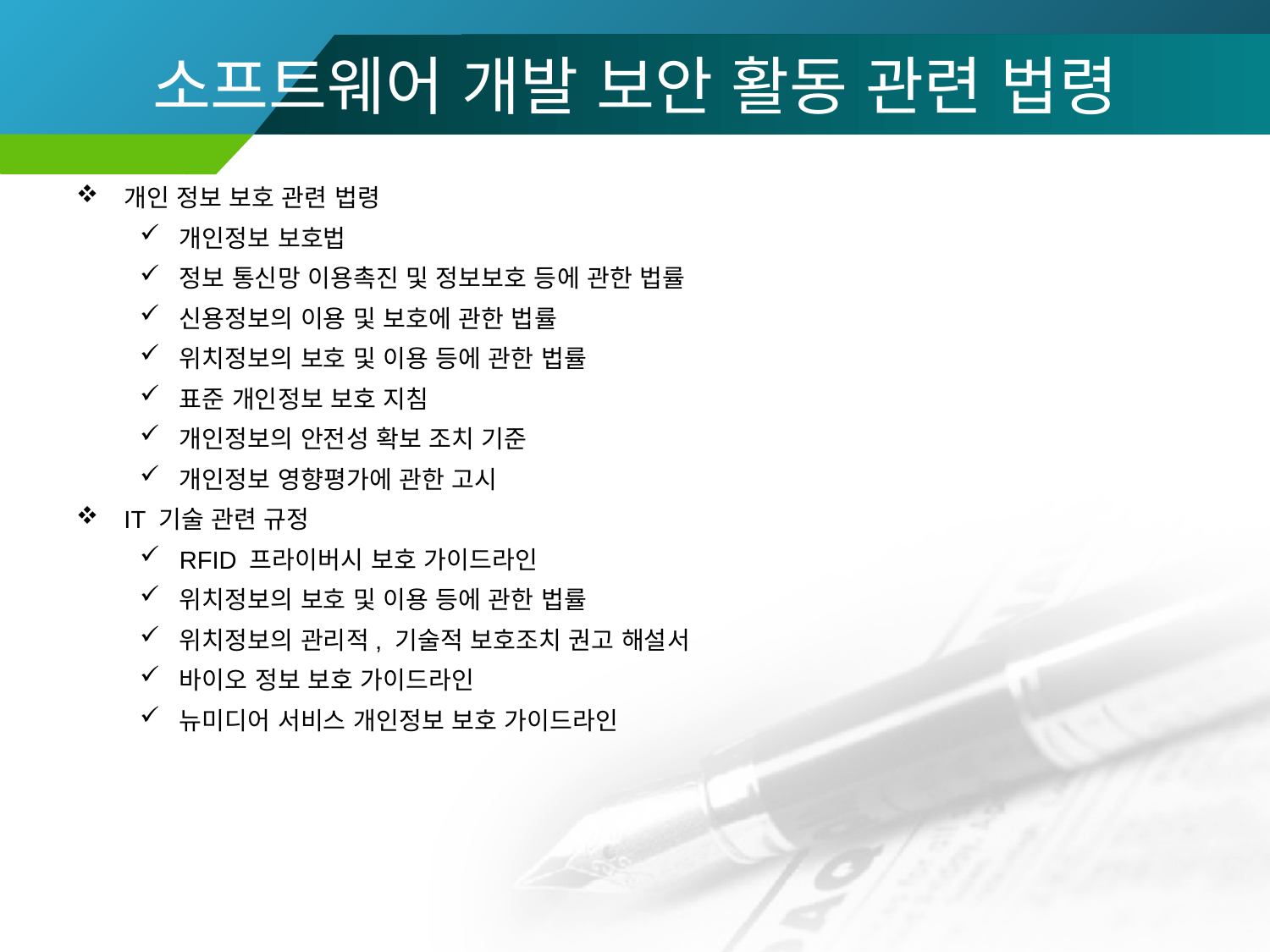

# 소프트웨어 개발 보안 활동 관련 법령
개인 정보 보호 관련 법령
개인정보 보호법
정보 통신망 이용촉진 및 정보보호 등에 관한 법률
신용정보의 이용 및 보호에 관한 법률
위치정보의 보호 및 이용 등에 관한 법률
표준 개인정보 보호 지침
개인정보의 안전성 확보 조치 기준
개인정보 영향평가에 관한 고시
IT 기술 관련 규정
RFID 프라이버시 보호 가이드라인
위치정보의 보호 및 이용 등에 관한 법률
위치정보의 관리적, 기술적 보호조치 권고 해설서
바이오 정보 보호 가이드라인
뉴미디어 서비스 개인정보 보호 가이드라인